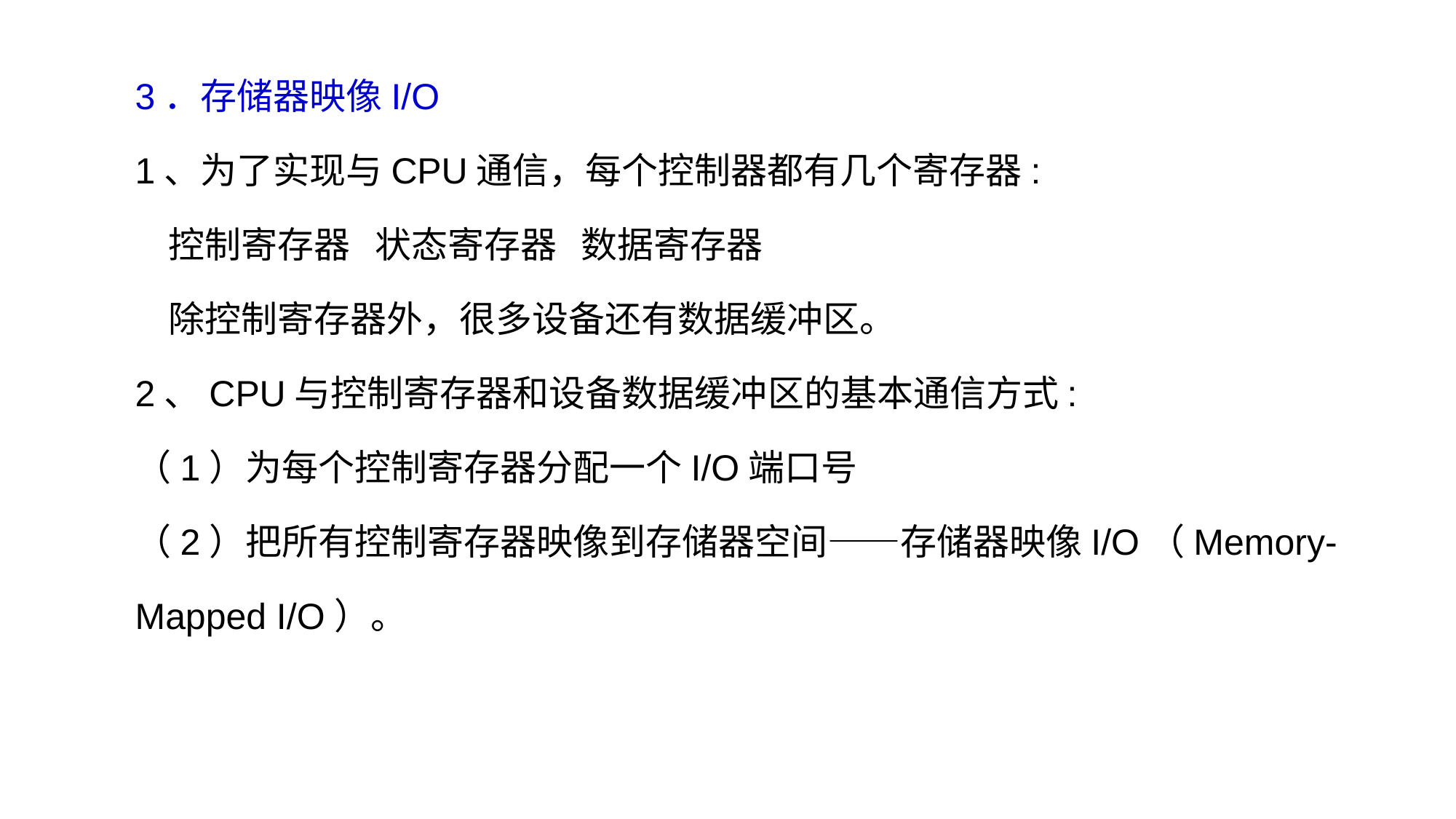

3．存储器映像I/O
1、为了实现与CPU通信，每个控制器都有几个寄存器:
   控制寄存器   状态寄存器   数据寄存器
   除控制寄存器外，很多设备还有数据缓冲区。
2、CPU与控制寄存器和设备数据缓冲区的基本通信方式:
（1）为每个控制寄存器分配一个I/O端口号
（2）把所有控制寄存器映像到存储器空间——存储器映像I/O（Memory-Mapped I/O）。